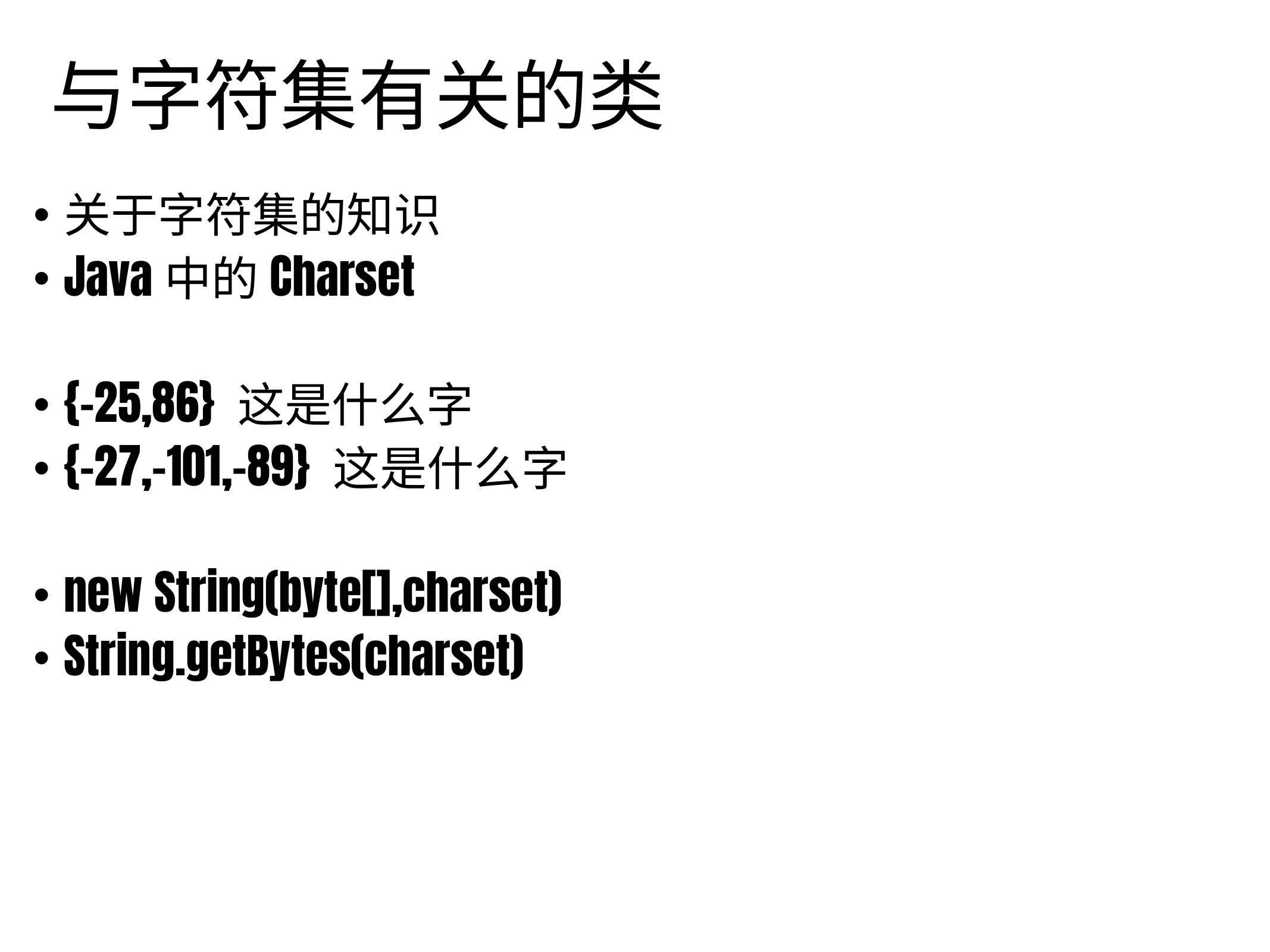

# 与字符集有关的类
关于字符集的知识
Java中的Charset

{-25,86} 这是什么字
{-27,-101,-89} 这是什么字

new String(byte[],charset)
String.getBytes(charset)